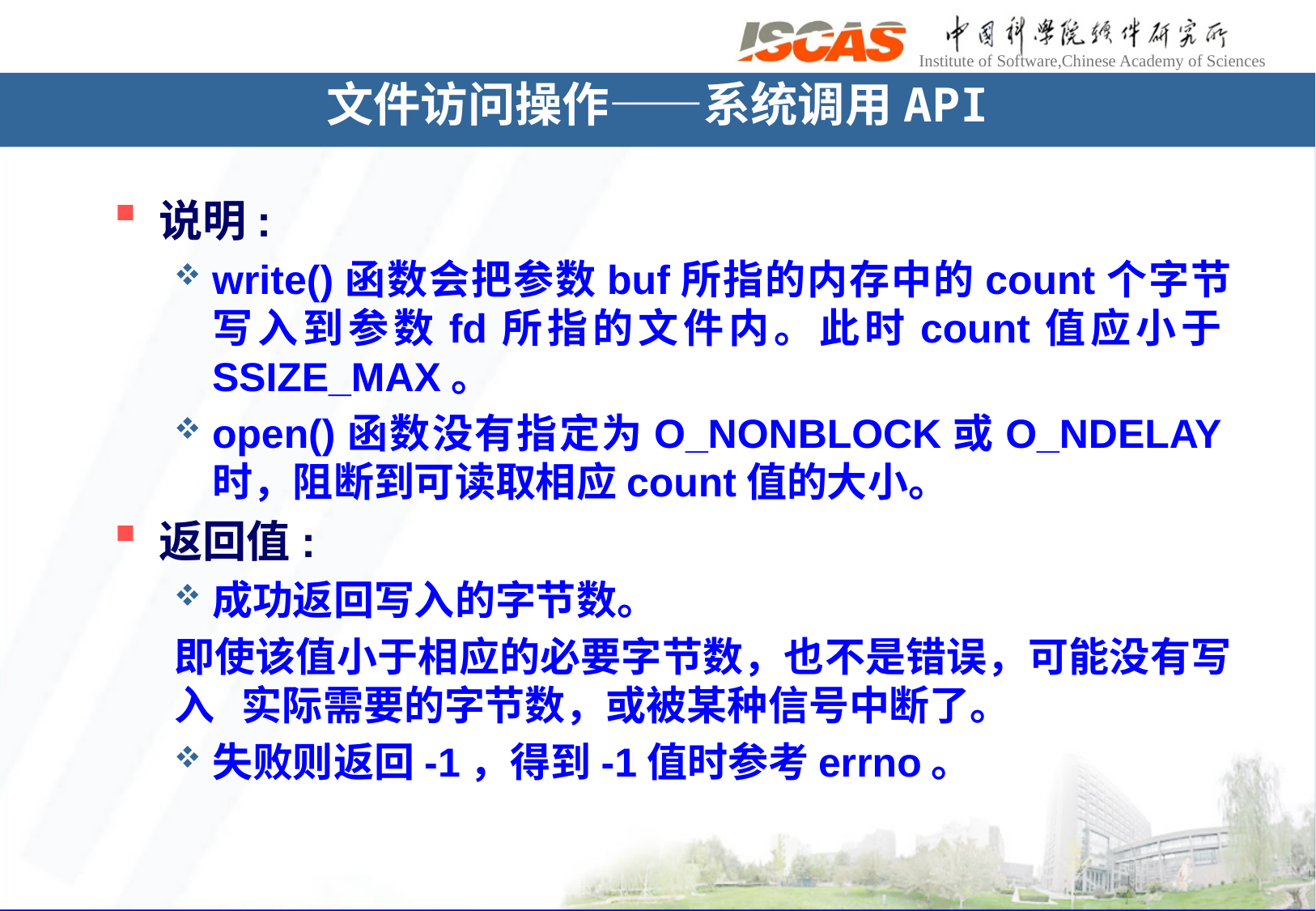

文件访问操作——系统调用API
说明:
write()函数会把参数buf所指的内存中的count个字节写入到参数fd所指的文件内。此时count值应小于SSIZE_MAX。
open()函数没有指定为O_NONBLOCK或O_NDELAY时，阻断到可读取相应count值的大小。
返回值:
成功返回写入的字节数。
即使该值小于相应的必要字节数，也不是错误，可能没有写入   实际需要的字节数，或被某种信号中断了。
失败则返回-1，得到-1值时参考errno。